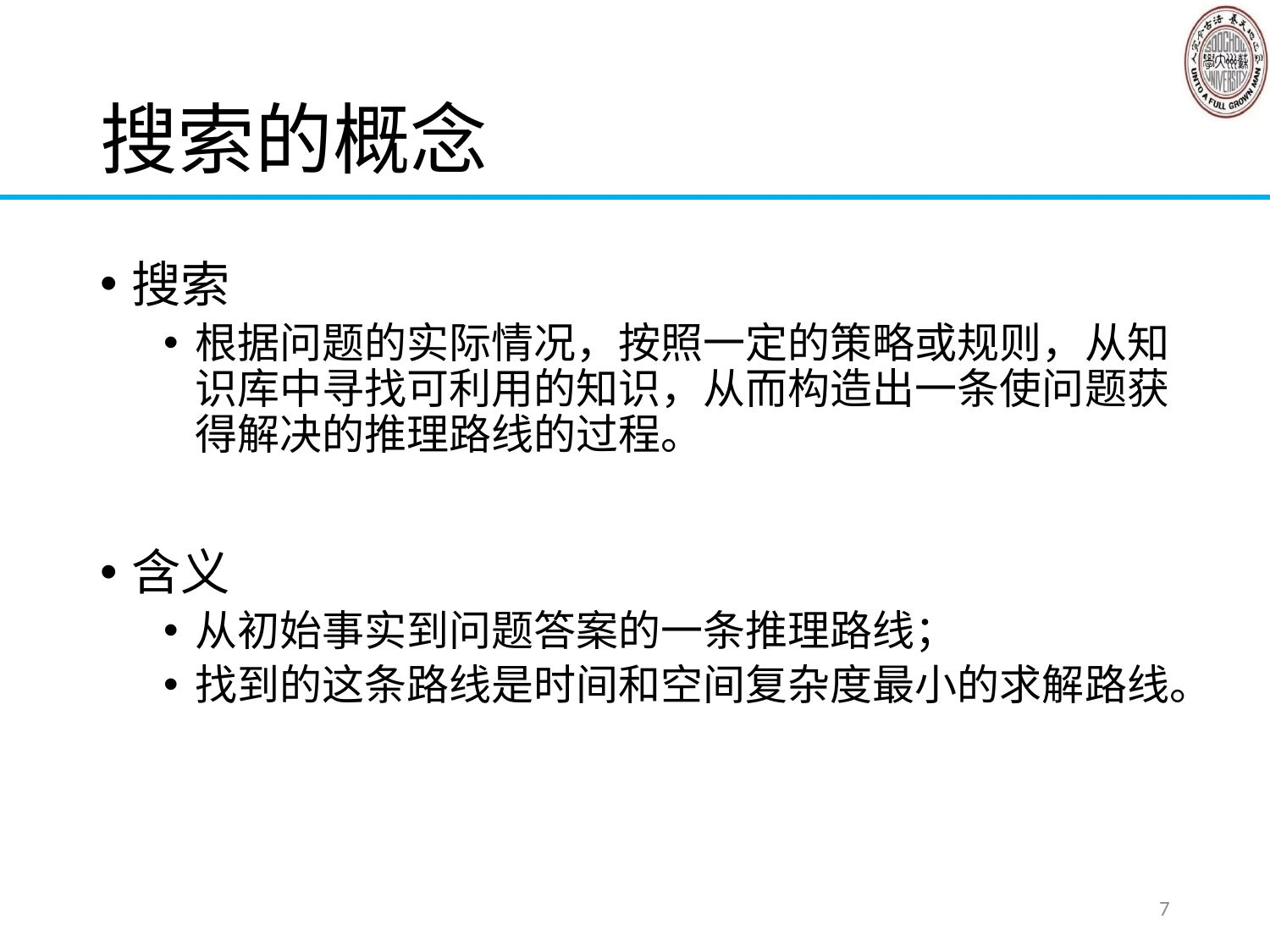

# 搜索的概念
搜索
根据问题的实际情况，按照一定的策略或规则，从知识库中寻找可利用的知识，从而构造出一条使问题获得解决的推理路线的过程。

含义
从初始事实到问题答案的一条推理路线；
找到的这条路线是时间和空间复杂度最小的求解路线。

7